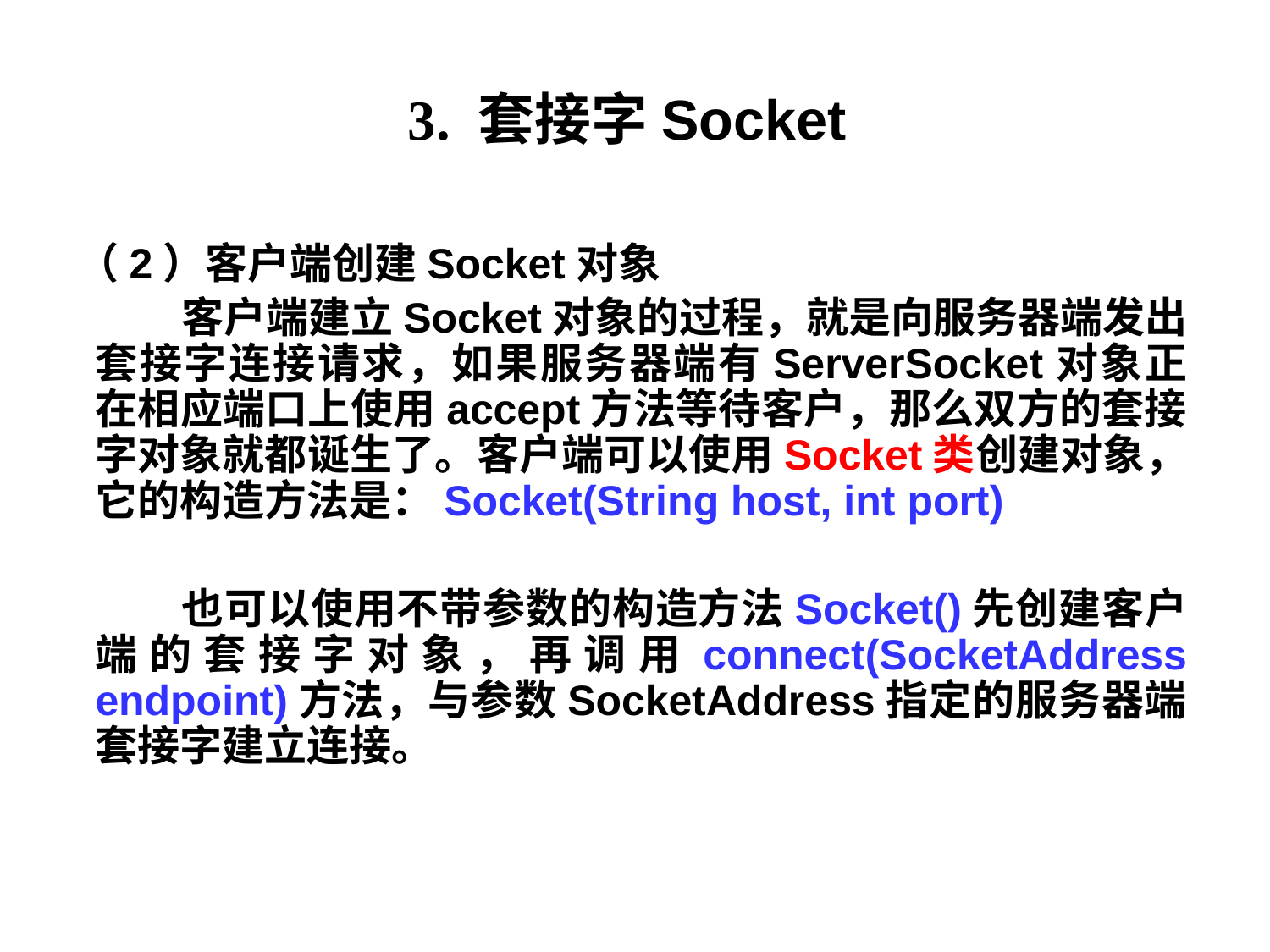

# 3. 套接字Socket
  （2）客户端创建Socket对象
             客户端建立Socket对象的过程，就是向服务器端发出套接字连接请求，如果服务器端有ServerSocket对象正在相应端口上使用accept方法等待客户，那么双方的套接字对象就都诞生了。客户端可以使用Socket类创建对象，它的构造方法是：Socket(String host, int port)

            也可以使用不带参数的构造方法Socket()先创建客户端的套接字对象，再调用connect(SocketAddress endpoint)方法，与参数SocketAddress指定的服务器端套接字建立连接。